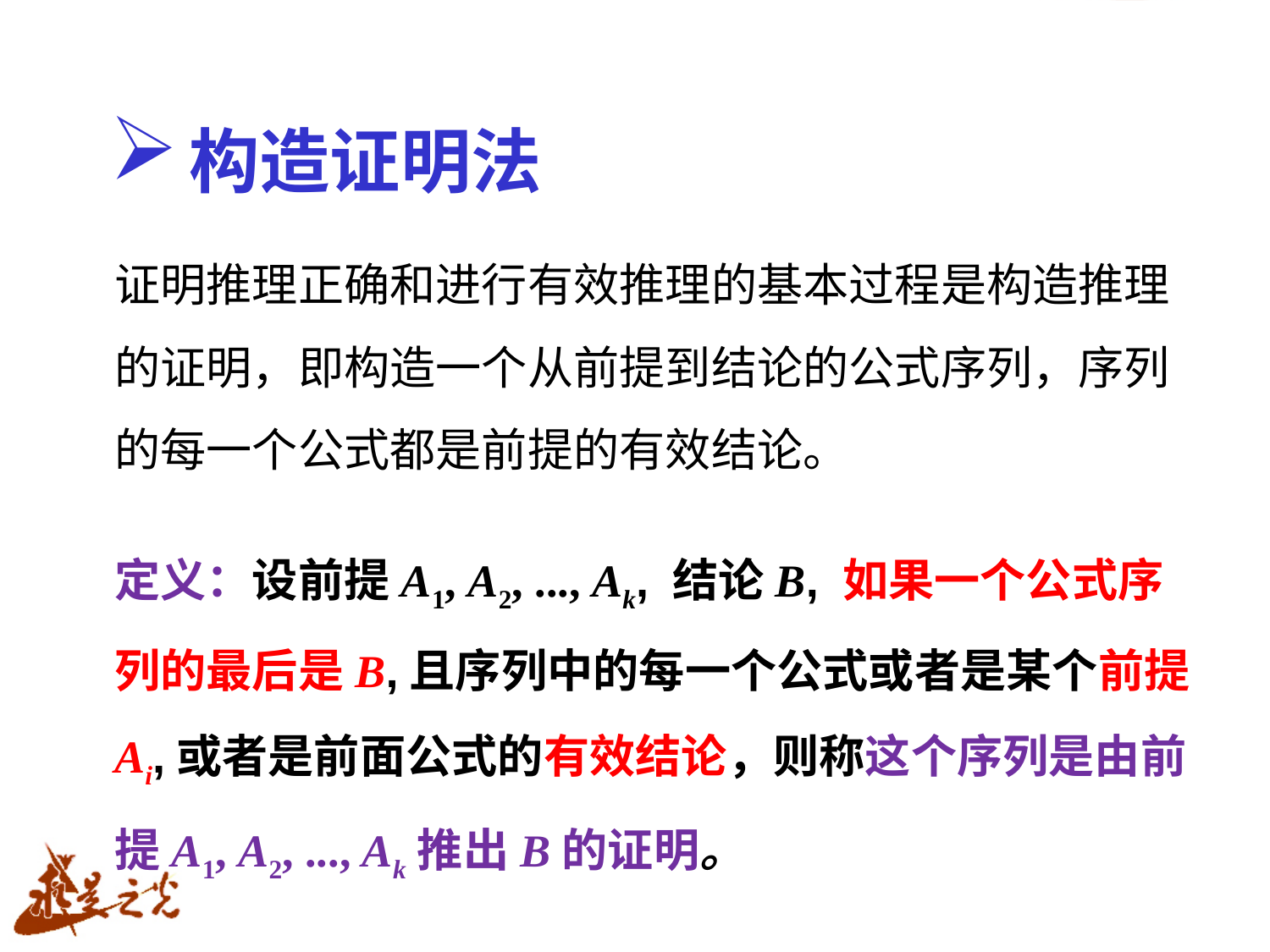

构造证明法
证明推理正确和进行有效推理的基本过程是构造推理的证明，即构造一个从前提到结论的公式序列，序列的每一个公式都是前提的有效结论。
定义：设前提A1, A2, ..., Ak, 结论B, 如果一个公式序列的最后是B,且序列中的每一个公式或者是某个前提Ai,或者是前面公式的有效结论，则称这个序列是由前提A1, A2, ..., Ak推出B的证明。
5